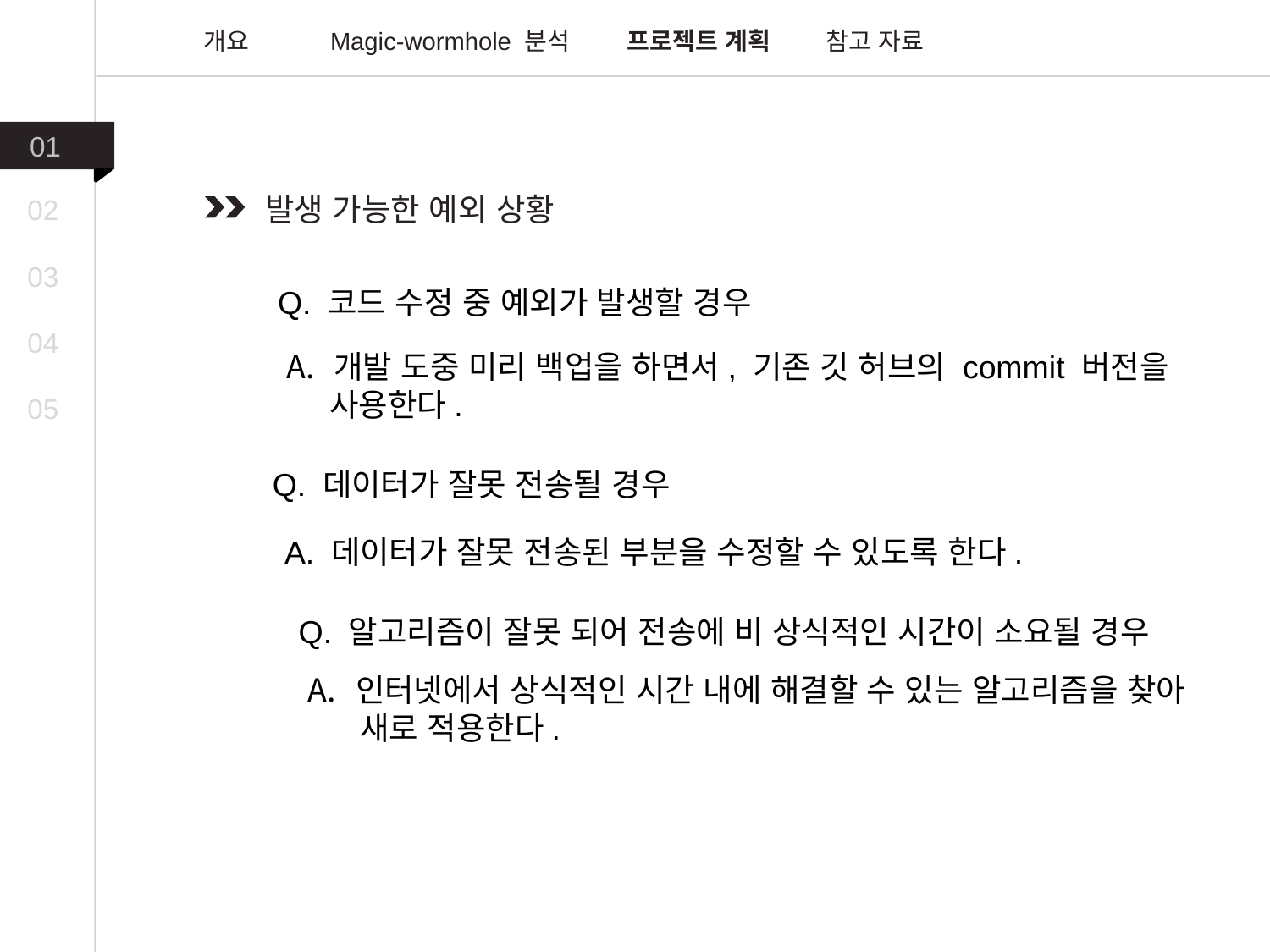

개요
Magic-wormhole 분석
프로젝트 계획
참고 자료

01

발생 가능한 예외 상황
02

03
Q. 코드 수정 중 예외가 발생할 경우
04
개발 도중 미리 백업을 하면서, 기존 깃 허브의 commit 버전을
    사용한다.
05
Q. 데이터가 잘못 전송될 경우
A. 데이터가 잘못 전송된 부분을 수정할 수 있도록 한다.
Q. 알고리즘이 잘못 되어 전송에 비 상식적인 시간이 소요될 경우
인터넷에서 상식적인 시간 내에 해결할 수 있는 알고리즘을 찾아
     새로 적용한다.